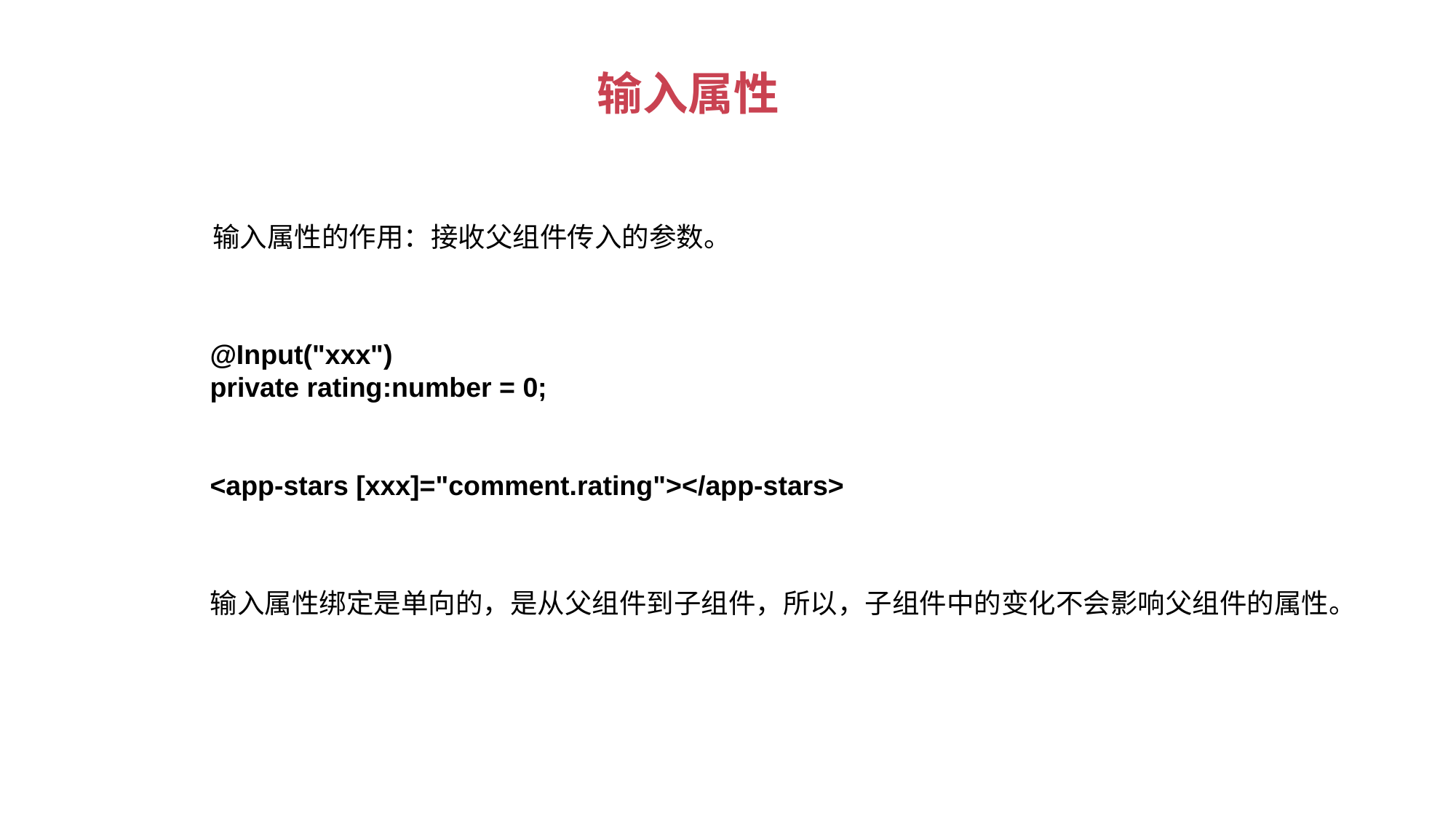

输入属性
输入属性的作用：接收父组件传入的参数。
@Input("xxx")
private rating:number = 0;
<app-stars [xxx]="comment.rating"></app-stars>
输入属性绑定是单向的，是从父组件到子组件，所以，子组件中的变化不会影响父组件的属性。